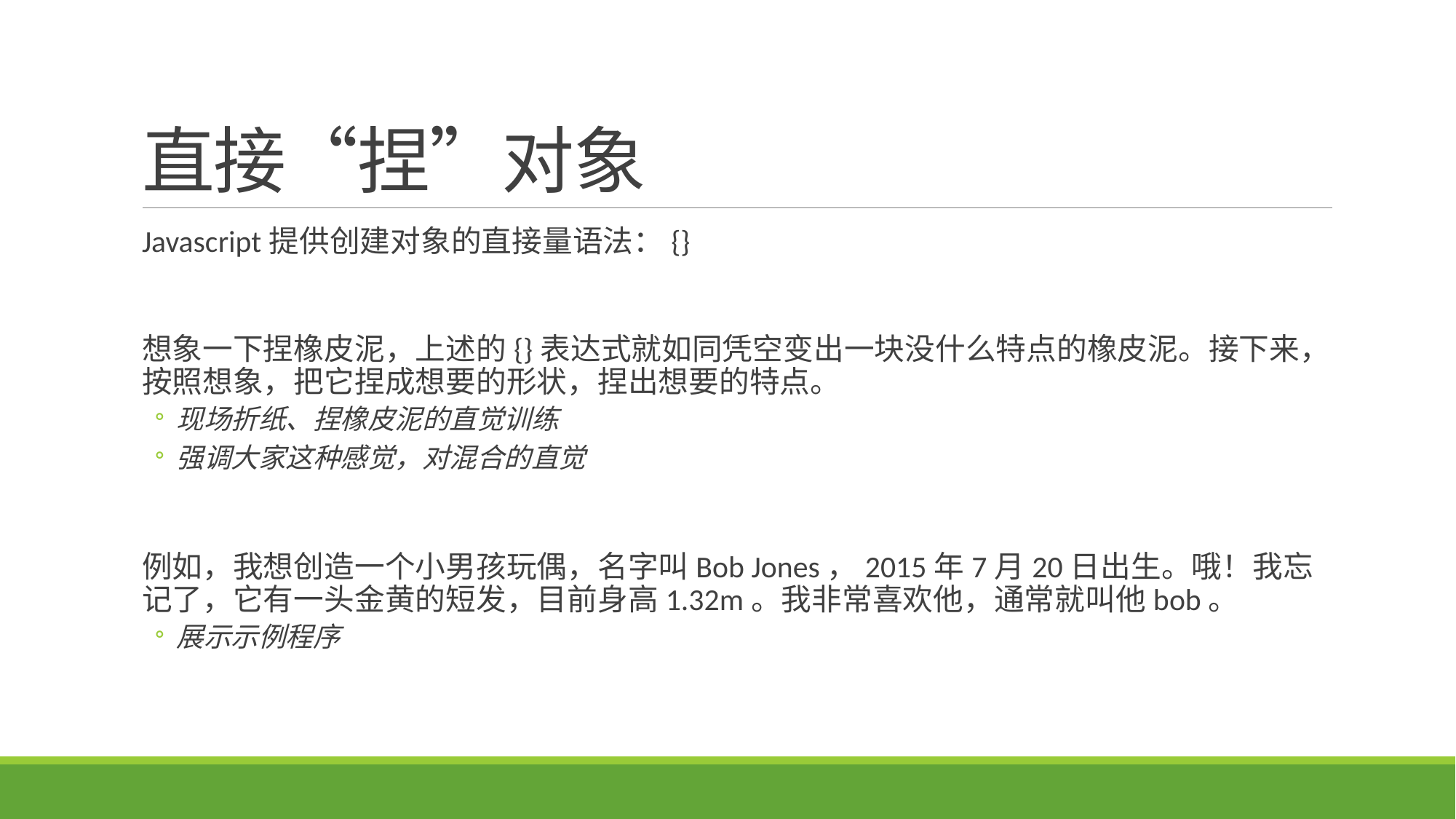

# 直接“捏”对象
Javascript提供创建对象的直接量语法：{}

想象一下捏橡皮泥，上述的{}表达式就如同凭空变出一块没什么特点的橡皮泥。接下来，按照想象，把它捏成想要的形状，捏出想要的特点。
现场折纸、捏橡皮泥的直觉训练
强调大家这种感觉，对混合的直觉

例如，我想创造一个小男孩玩偶，名字叫Bob Jones，2015年7月20日出生。哦！我忘记了，它有一头金黄的短发，目前身高1.32m。我非常喜欢他，通常就叫他bob。
展示示例程序